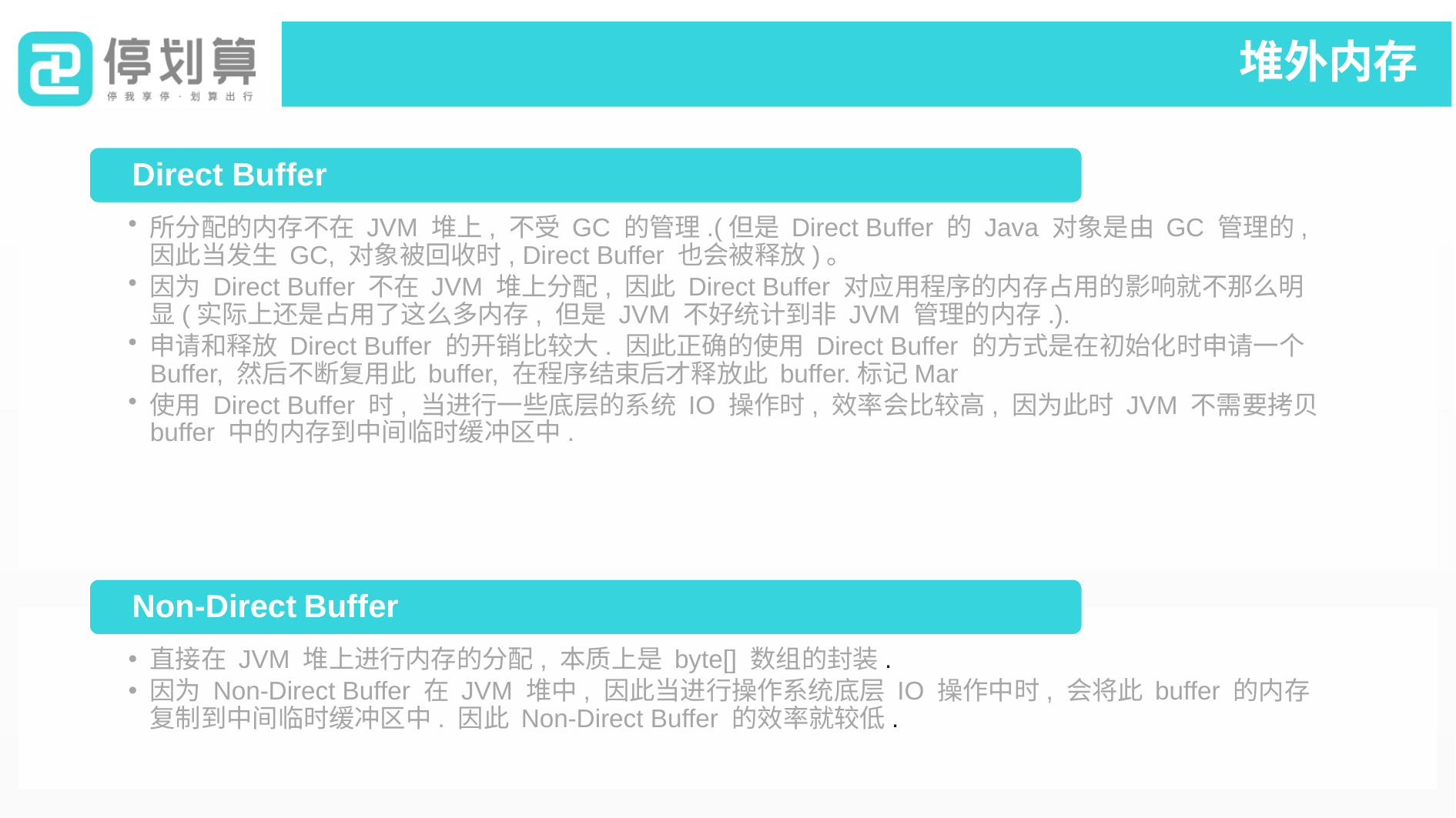

堆外内存
所分配的内存不在 JVM 堆上, 不受 GC 的管理.(但是 Direct Buffer 的 Java 对象是由 GC 管理的, 因此当发生 GC, 对象被回收时, Direct Buffer 也会被释放)。
因为 Direct Buffer 不在 JVM 堆上分配, 因此 Direct Buffer 对应用程序的内存占用的影响就不那么明显(实际上还是占用了这么多内存, 但是 JVM 不好统计到非 JVM 管理的内存.).
申请和释放 Direct Buffer 的开销比较大. 因此正确的使用 Direct Buffer 的方式是在初始化时申请一个 Buffer, 然后不断复用此 buffer, 在程序结束后才释放此 buffer.标记Mar
使用 Direct Buffer 时, 当进行一些底层的系统 IO 操作时, 效率会比较高, 因为此时 JVM 不需要拷贝 buffer 中的内存到中间临时缓冲区中.
Direct Buffer
直接在 JVM 堆上进行内存的分配, 本质上是 byte[] 数组的封装.
因为 Non-Direct Buffer 在 JVM 堆中, 因此当进行操作系统底层 IO 操作中时, 会将此 buffer 的内存复制到中间临时缓冲区中. 因此 Non-Direct Buffer 的效率就较低.
Non-Direct Buffer